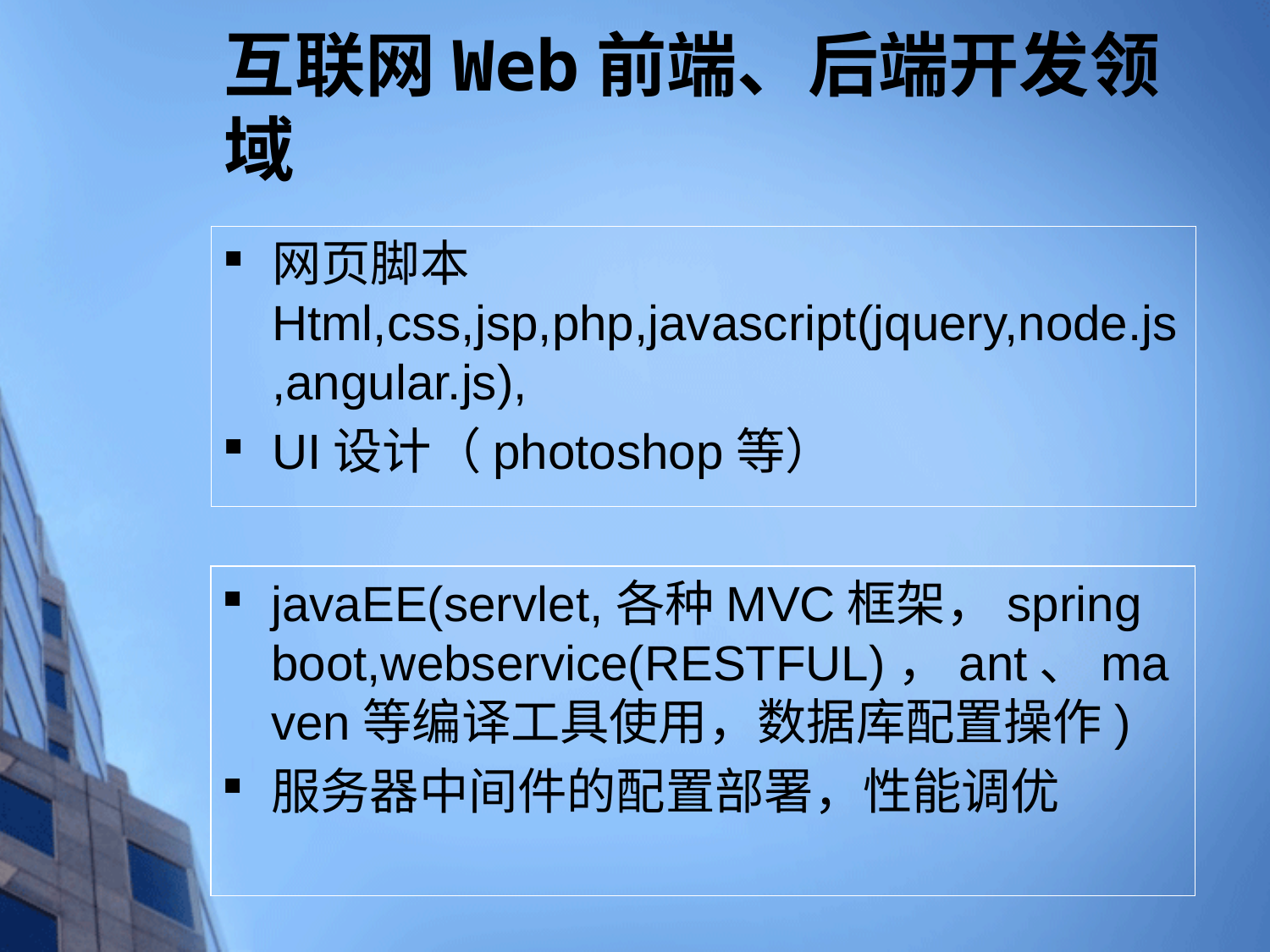

# 互联网Web前端、后端开发领域
网页脚本Html,css,jsp,php,javascript(jquery,node.js,angular.js),
UI设计（photoshop等）
javaEE(servlet,各种MVC框架，spring boot,webservice(RESTFUL)，ant、maven等编译工具使用，数据库配置操作)
服务器中间件的配置部署，性能调优